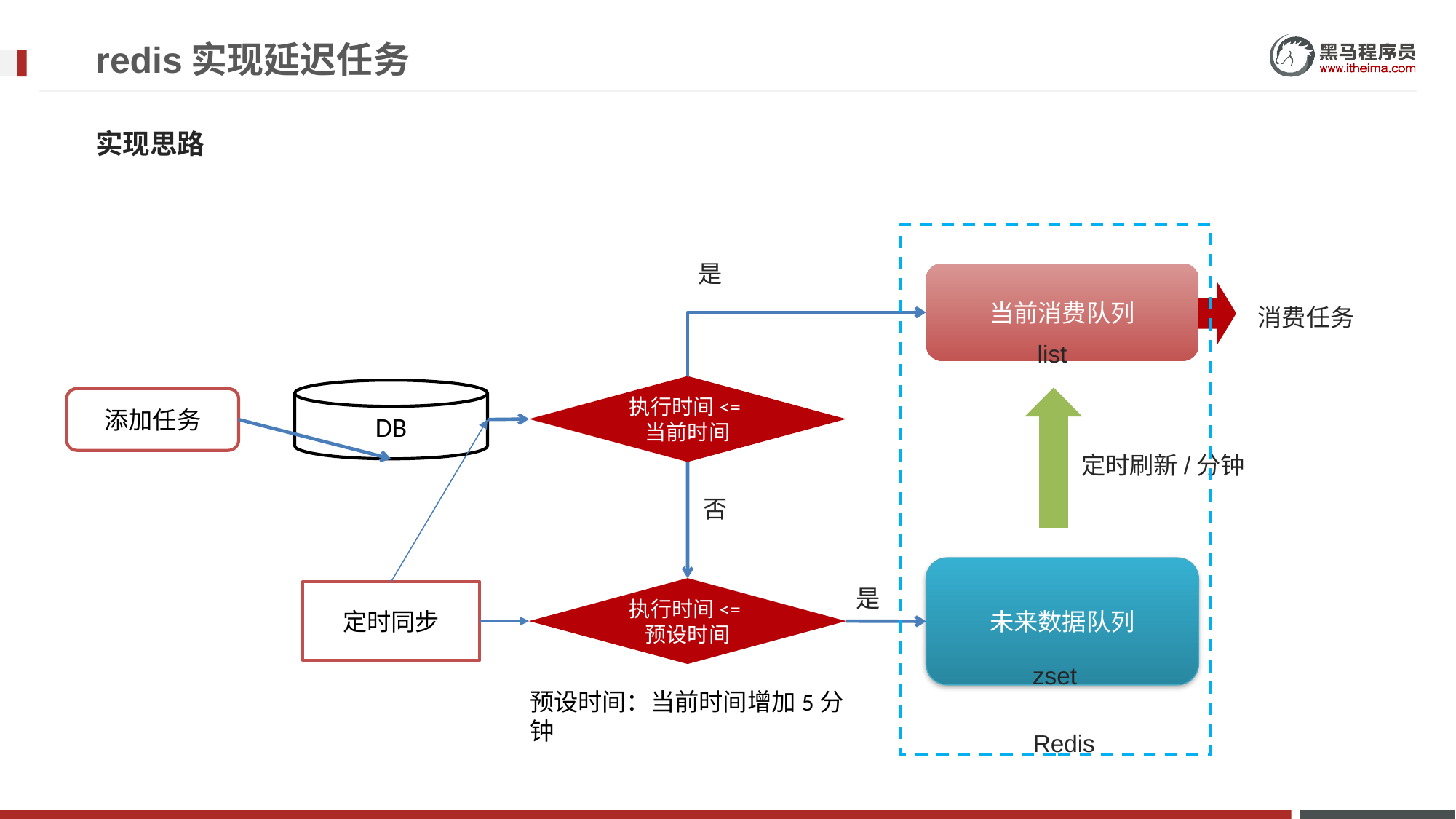

# redis实现延迟任务
实现思路

是
当前消费队列
list

消费任务
执行时间<=当前时间
DB

定时刷新/分钟
添加任务
否
未来数据队列
zset
是
执行时间<=预设时间
定时同步
预设时间：当前时间增加5分钟
Redis